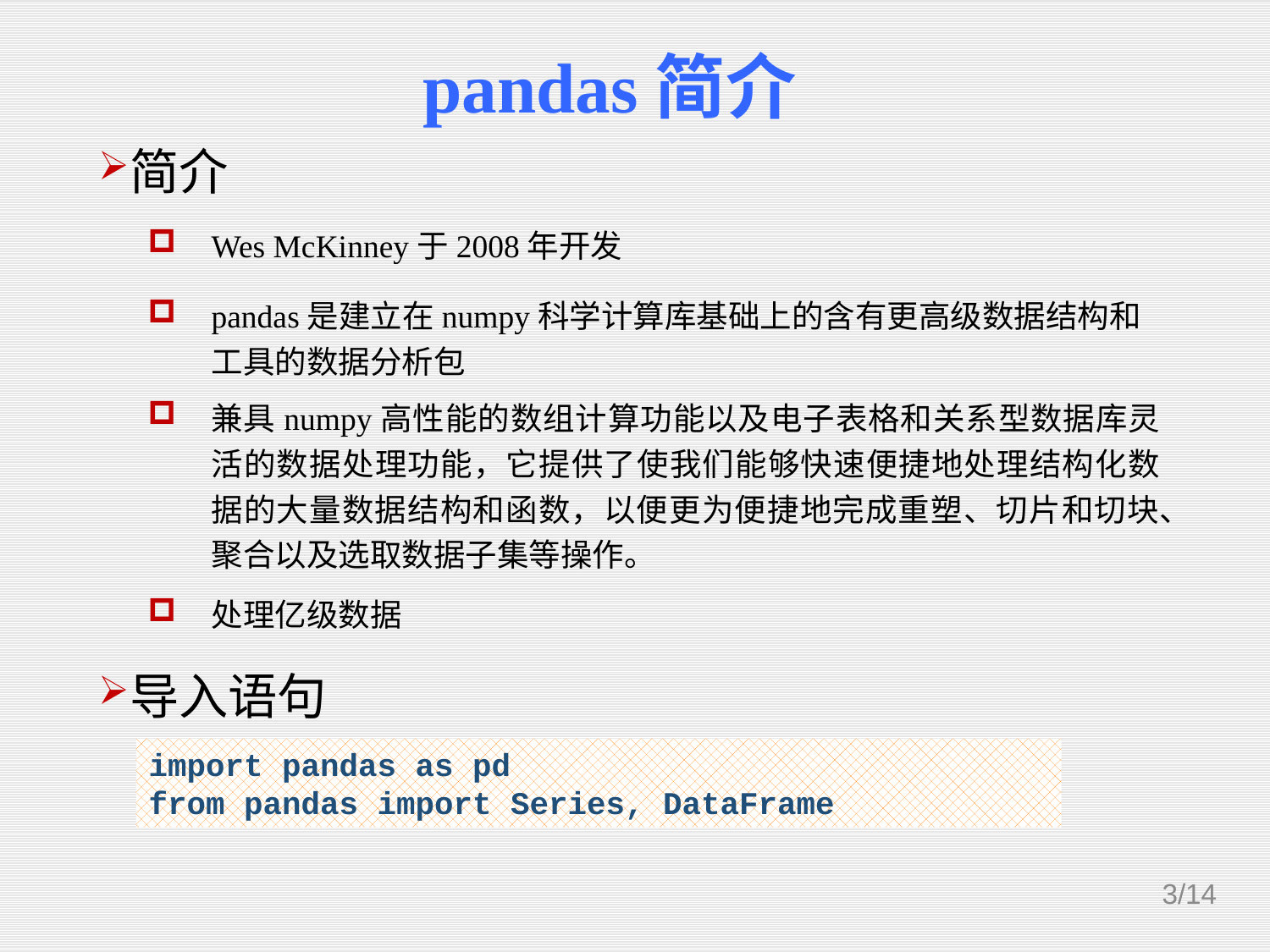

pandas简介
简介
Wes McKinney于2008年开发
pandas是建立在numpy科学计算库基础上的含有更高级数据结构和工具的数据分析包
兼具numpy高性能的数组计算功能以及电子表格和关系型数据库灵活的数据处理功能，它提供了使我们能够快速便捷地处理结构化数据的大量数据结构和函数，以便更为便捷地完成重塑、切片和切块、聚合以及选取数据子集等操作。
处理亿级数据
导入语句
import pandas as pd
from pandas import Series, DataFrame